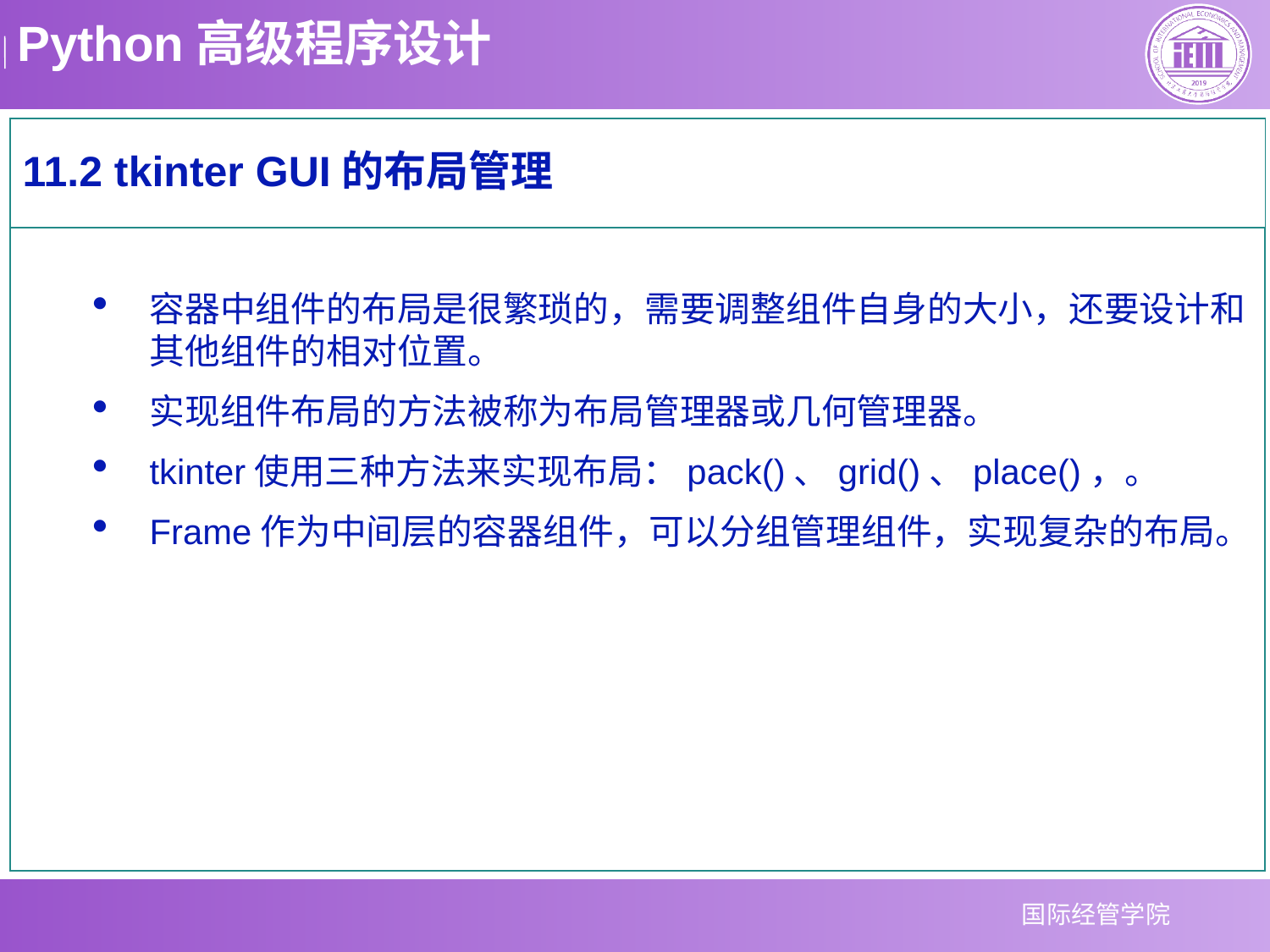

11.2 tkinter GUI的布局管理

容器中组件的布局是很繁琐的，需要调整组件自身的大小，还要设计和其他组件的相对位置。
实现组件布局的方法被称为布局管理器或几何管理器。
tkinter使用三种方法来实现布局：pack()、grid()、place()，。
Frame作为中间层的容器组件，可以分组管理组件，实现复杂的布局。